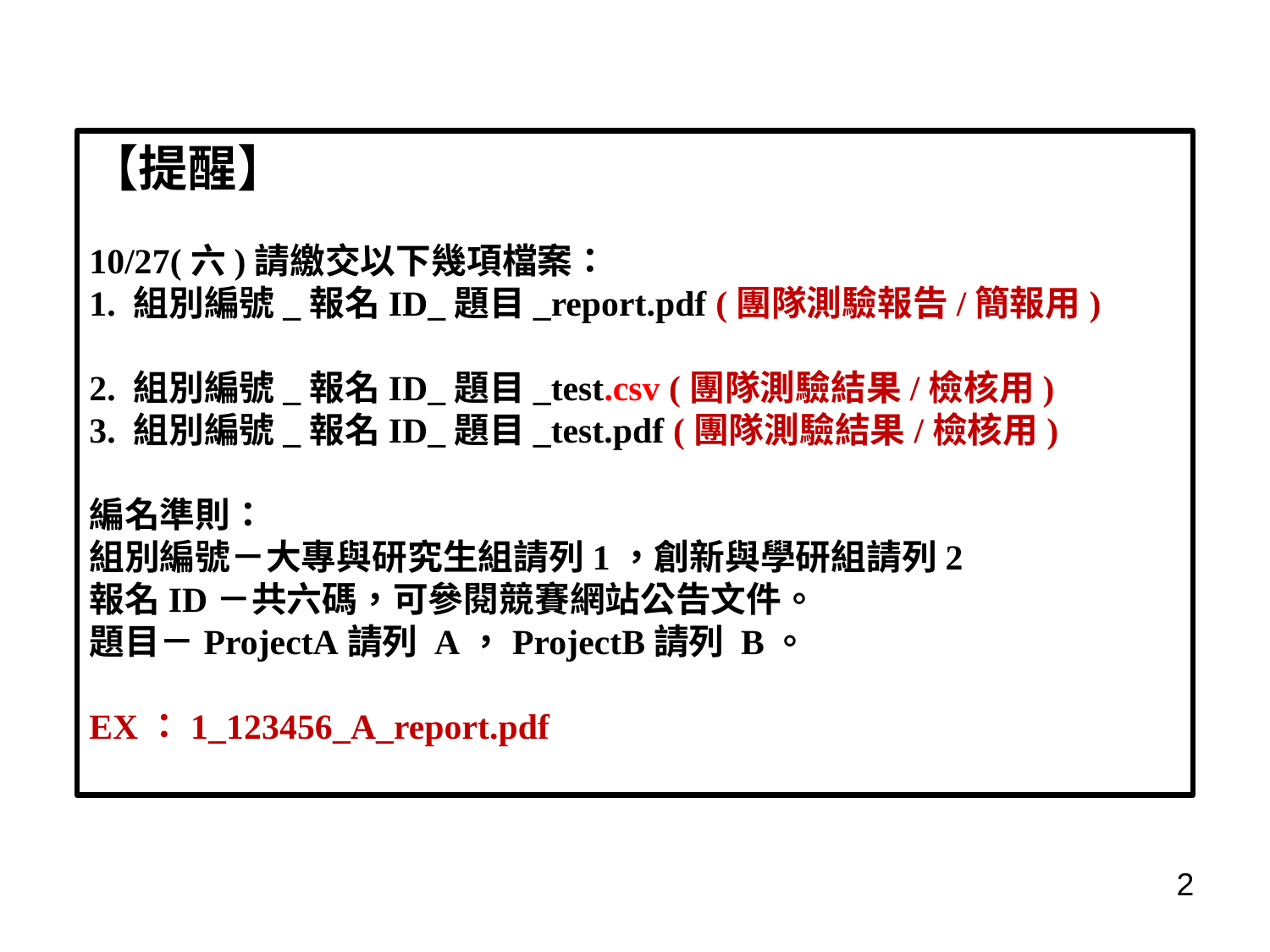

【提醒】

10/27(六)請繳交以下幾項檔案：
1. 組別編號_報名ID_題目_report.pdf (團隊測驗報告/簡報用)
2. 組別編號_報名ID_題目_test.csv (團隊測驗結果/檢核用)
3. 組別編號_報名ID_題目_test.pdf (團隊測驗結果/檢核用)

編名準則：
組別編號－大專與研究生組請列1，創新與學研組請列2
報名ID－共六碼，可參閱競賽網站公告文件。
題目－ProjectA請列 A，ProjectB請列 B。

EX：1_123456_A_report.pdf